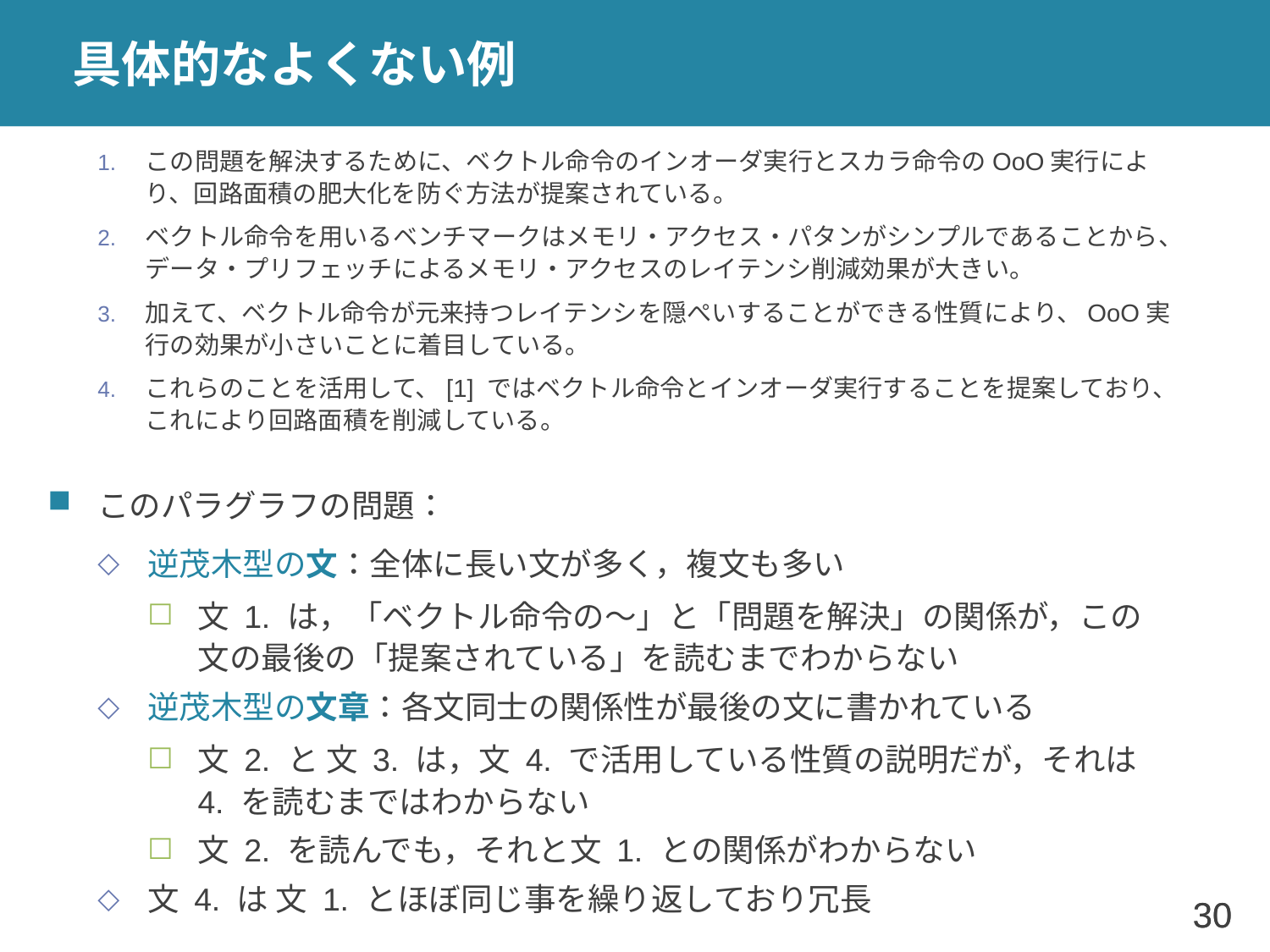

# 具体的なよくない例
この問題を解決するために、ベクトル命令のインオーダ実行とスカラ命令のOoO実行により、回路面積の肥大化を防ぐ方法が提案されている。
ベクトル命令を用いるベンチマークはメモリ・アクセス・パタンがシンプルであることから、データ・プリフェッチによるメモリ・アクセスのレイテンシ削減効果が大きい。
加えて、ベクトル命令が元来持つレイテンシを隠ぺいすることができる性質により、OoO実行の効果が小さいことに着目している。
これらのことを活用して、[1] ではベクトル命令とインオーダ実行することを提案しており、これにより回路面積を削減している。
このパラグラフの問題：
逆茂木型の文：全体に長い文が多く，複文も多い
文 1. は，「ベクトル命令の～」と「問題を解決」の関係が，この文の最後の「提案されている」を読むまでわからない
逆茂木型の文章：各文同士の関係性が最後の文に書かれている
文 2. と 文 3. は，文 4. で活用している性質の説明だが，それは 4. を読むまではわからない
文 2. を読んでも，それと文 1. との関係がわからない
文 4. は 文 1. とほぼ同じ事を繰り返しており冗長